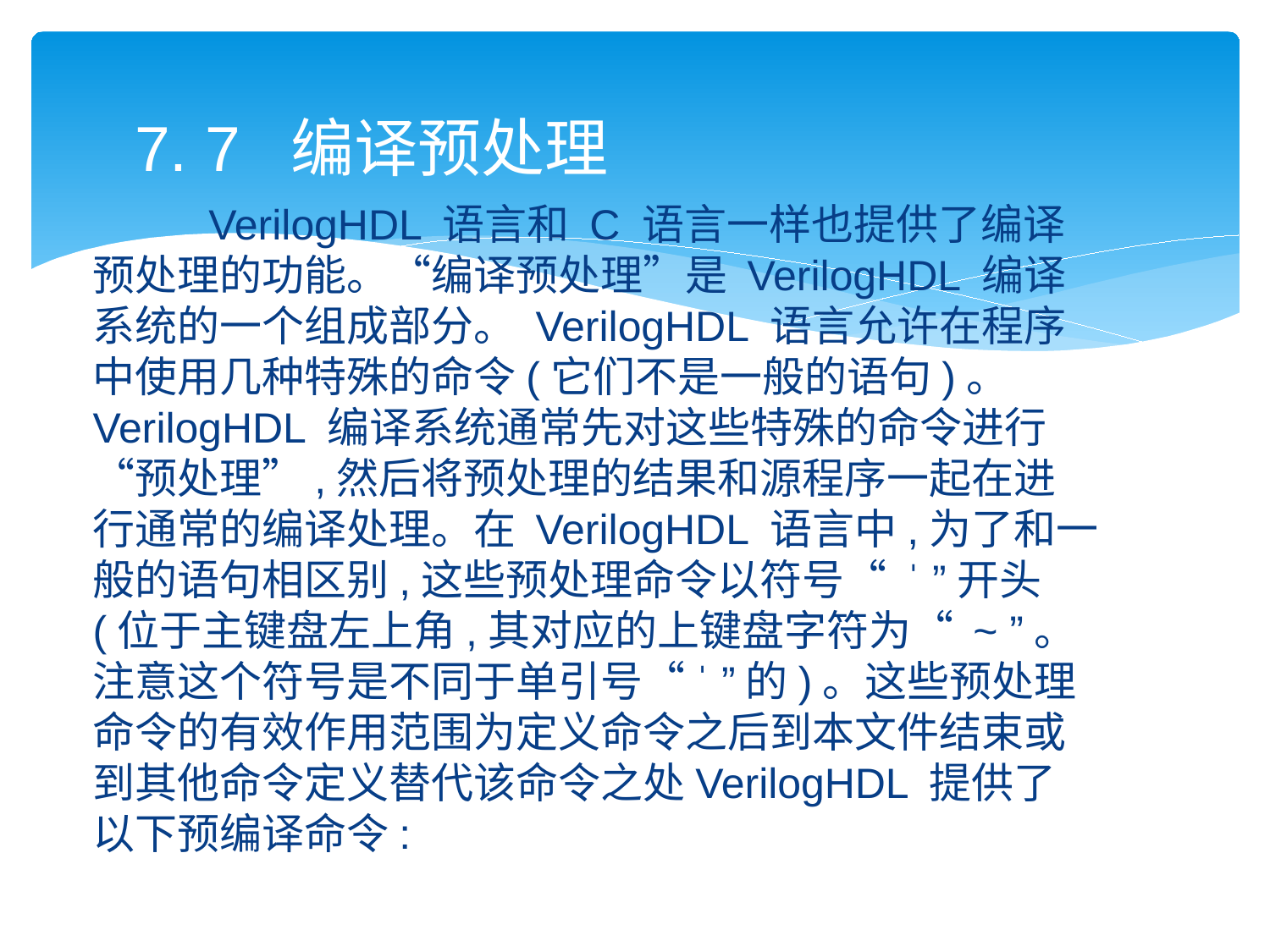

7. 7  编译预处理
             VerilogHDL 语言和 C 语言一样也提供了编译预处理的功能。“编译预处理”是 VerilogHDL 编译系统的一个组成部分。 VerilogHDL 语言允许在程序中使用几种特殊的命令(它们不是一般的语句)。 VerilogHDL 编译系统通常先对这些特殊的命令进行“预处理”,然后将预处理的结果和源程序一起在进行通常的编译处理。在 VerilogHDL 语言中,为了和一般的语句相区别,这些预处理命令以符号“ ˈ ”开头(位于主键盘左上角,其对应的上键盘字符为“ ~ ”。注意这个符号是不同于单引号“ˈ ”的)。这些预处理命令的有效作用范围为定义命令之后到本文件结束或到其他命令定义替代该命令之处VerilogHDL 提供了以下预编译命令: